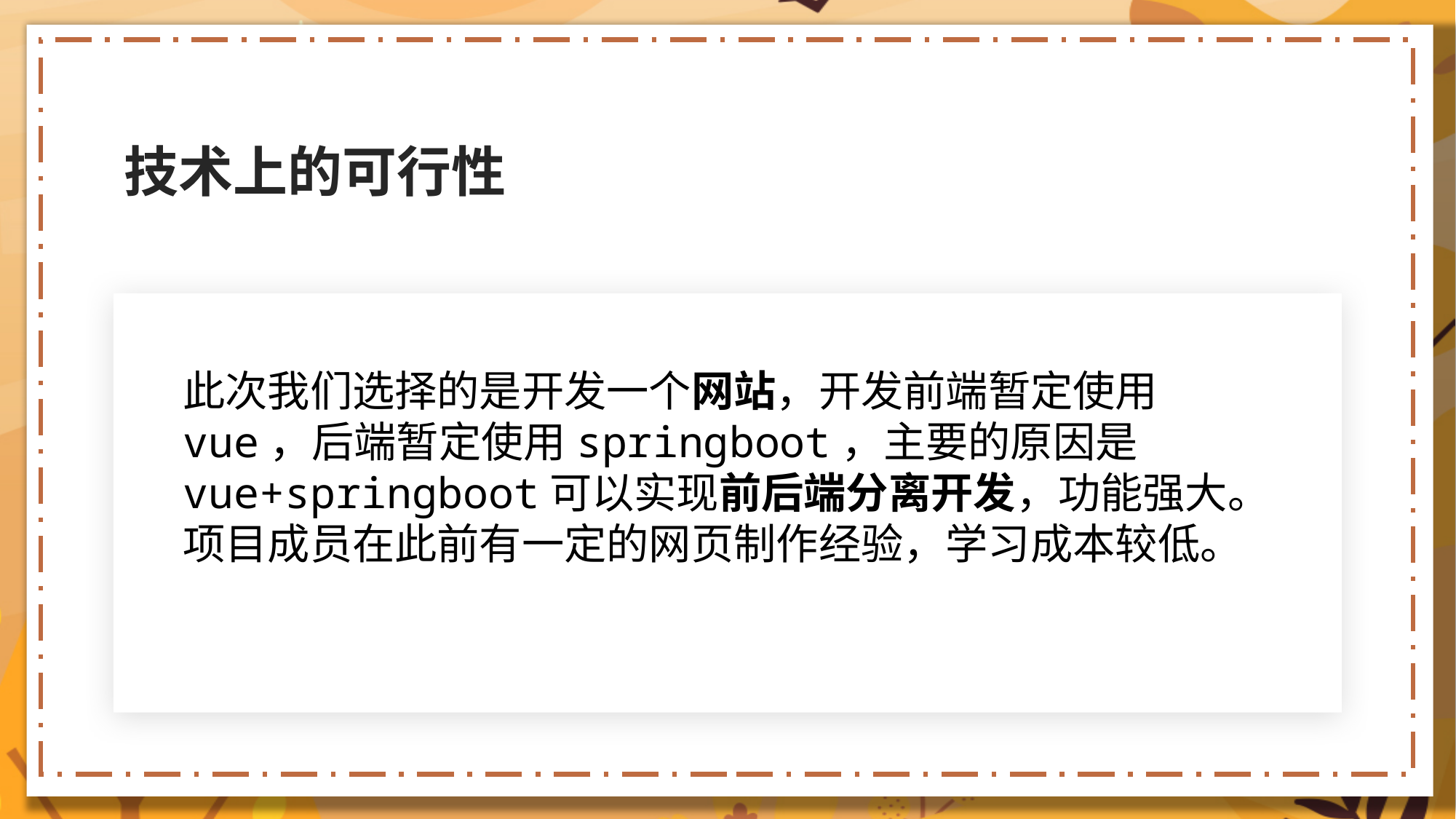

技术上的可行性

此次我们选择的是开发一个网站，开发前端暂定使用vue，后端暂定使用springboot，主要的原因是vue+springboot可以实现前后端分离开发，功能强大。
项目成员在此前有一定的网页制作经验，学习成本较低。